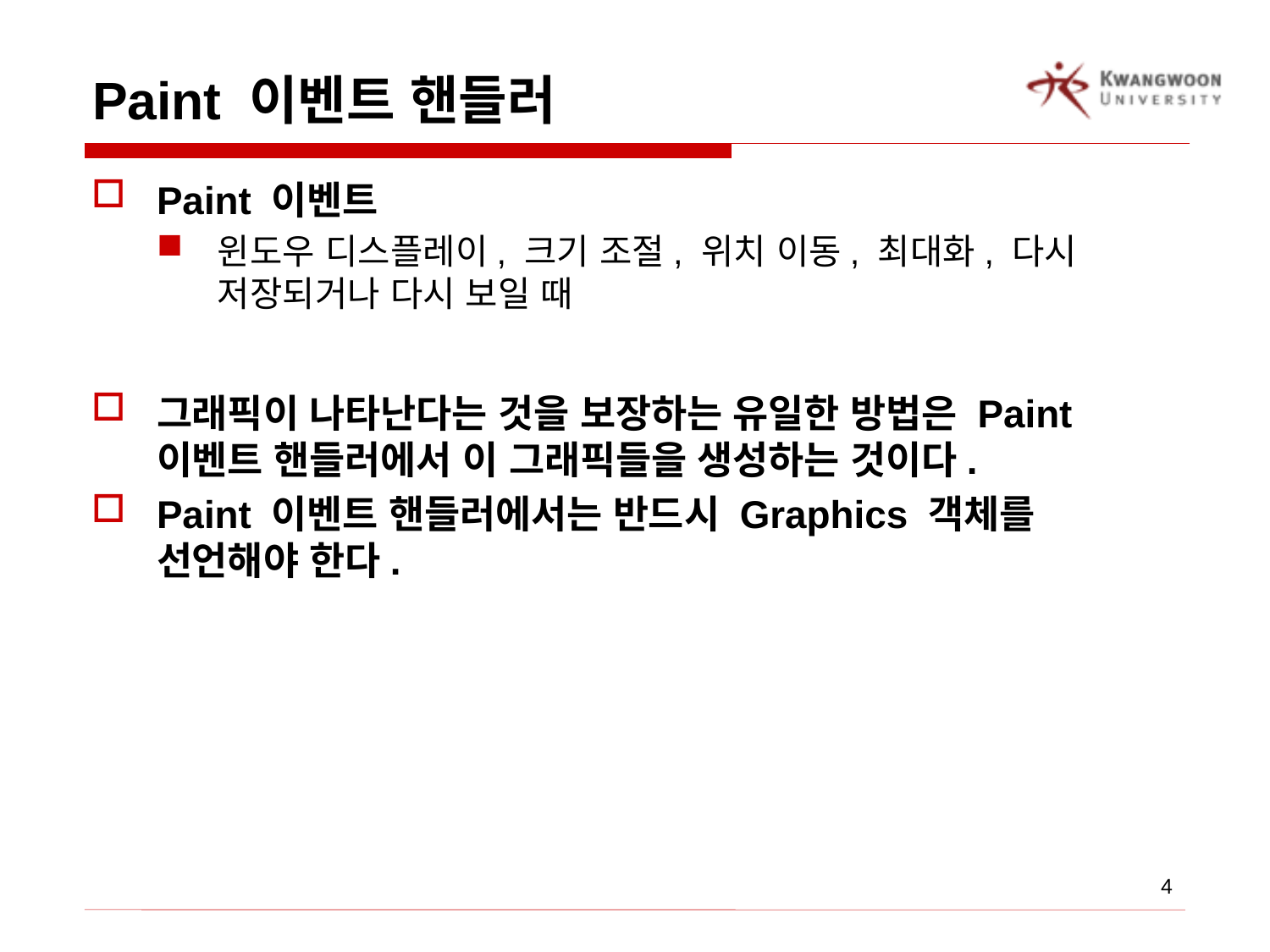

# Paint 이벤트 핸들러
Paint 이벤트
윈도우 디스플레이, 크기 조절, 위치 이동, 최대화, 다시 저장되거나 다시 보일 때

그래픽이 나타난다는 것을 보장하는 유일한 방법은 Paint 이벤트 핸들러에서 이 그래픽들을 생성하는 것이다.
Paint 이벤트 핸들러에서는 반드시 Graphics 객체를 선언해야 한다.

4